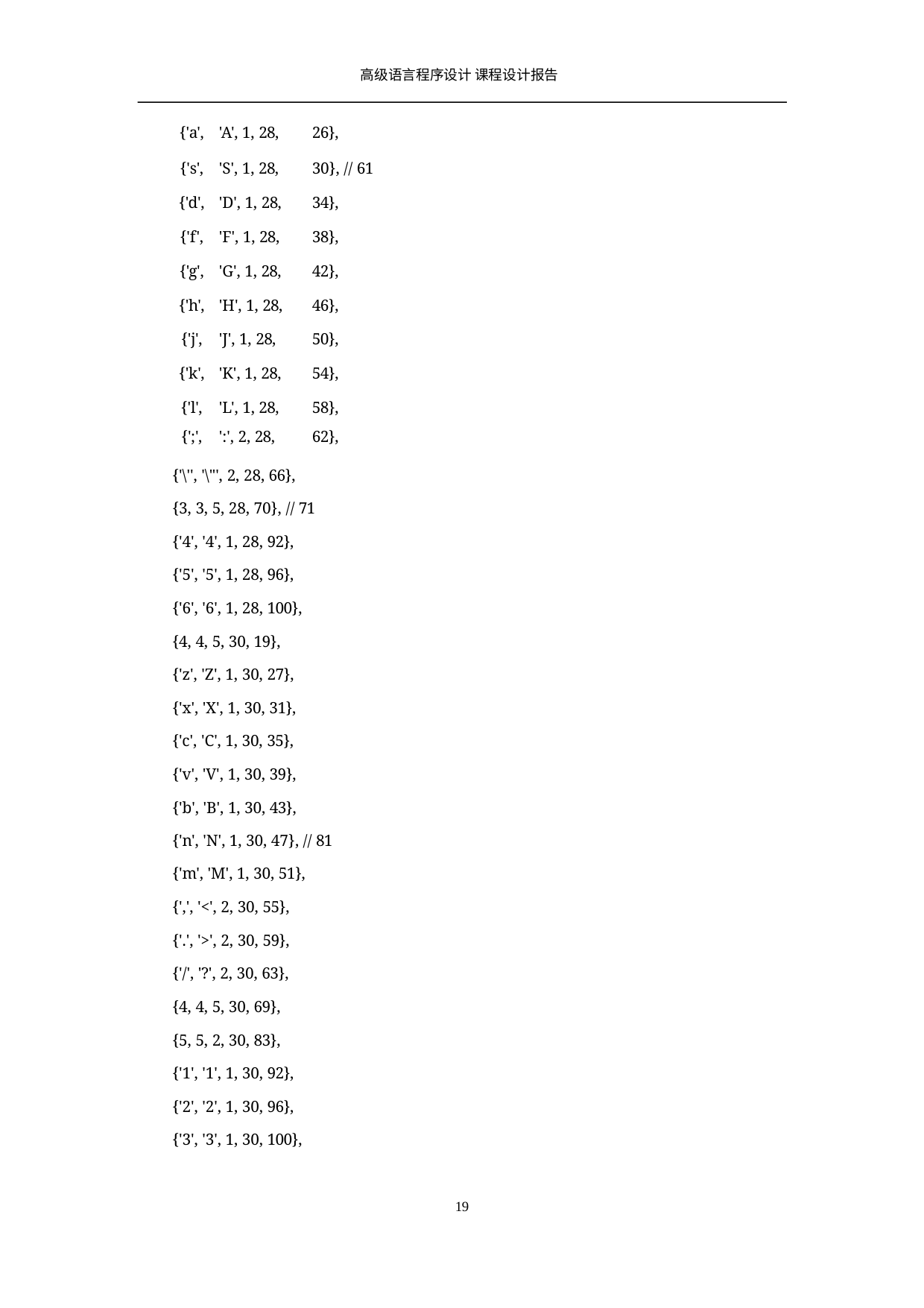

高级语言程序设计 课程设计报告

| {'a', | 'A', 1, 28, | 26}, |
| --- | --- | --- |
| {'s', | 'S', 1, 28, | 30}, // 61 |
| {'d', | 'D', 1, 28, | 34}, |
| {'f', | 'F', 1, 28, | 38}, |
| {'g', | 'G', 1, 28, | 42}, |
| {'h', | 'H', 1, 28, | 46}, |
| {'j', | 'J', 1, 28, | 50}, |
| {'k', | 'K', 1, 28, | 54}, |
| {'l', | 'L', 1, 28, | 58}, |
| {';', | ':', 2, 28, | 62}, |
{'\'', '\"', 2, 28, 66},

{3, 3, 5, 28, 70}, // 71

{'4', '4', 1, 28, 92},

{'5', '5', 1, 28, 96},

{'6', '6', 1, 28, 100},

{4, 4, 5, 30, 19},

{'z', 'Z', 1, 30, 27},

{'x', 'X', 1, 30, 31},

{'c', 'C', 1, 30, 35},

{'v', 'V', 1, 30, 39},

{'b', 'B', 1, 30, 43},

{'n', 'N', 1, 30, 47}, // 81

{'m', 'M', 1, 30, 51},

{',', '<', 2, 30, 55},

{'.', '>', 2, 30, 59},

{'/', '?', 2, 30, 63},

{4, 4, 5, 30, 69},

{5, 5, 2, 30, 83},

{'1', '1', 1, 30, 92},

{'2', '2', 1, 30, 96},

{'3', '3', 1, 30, 100},
19